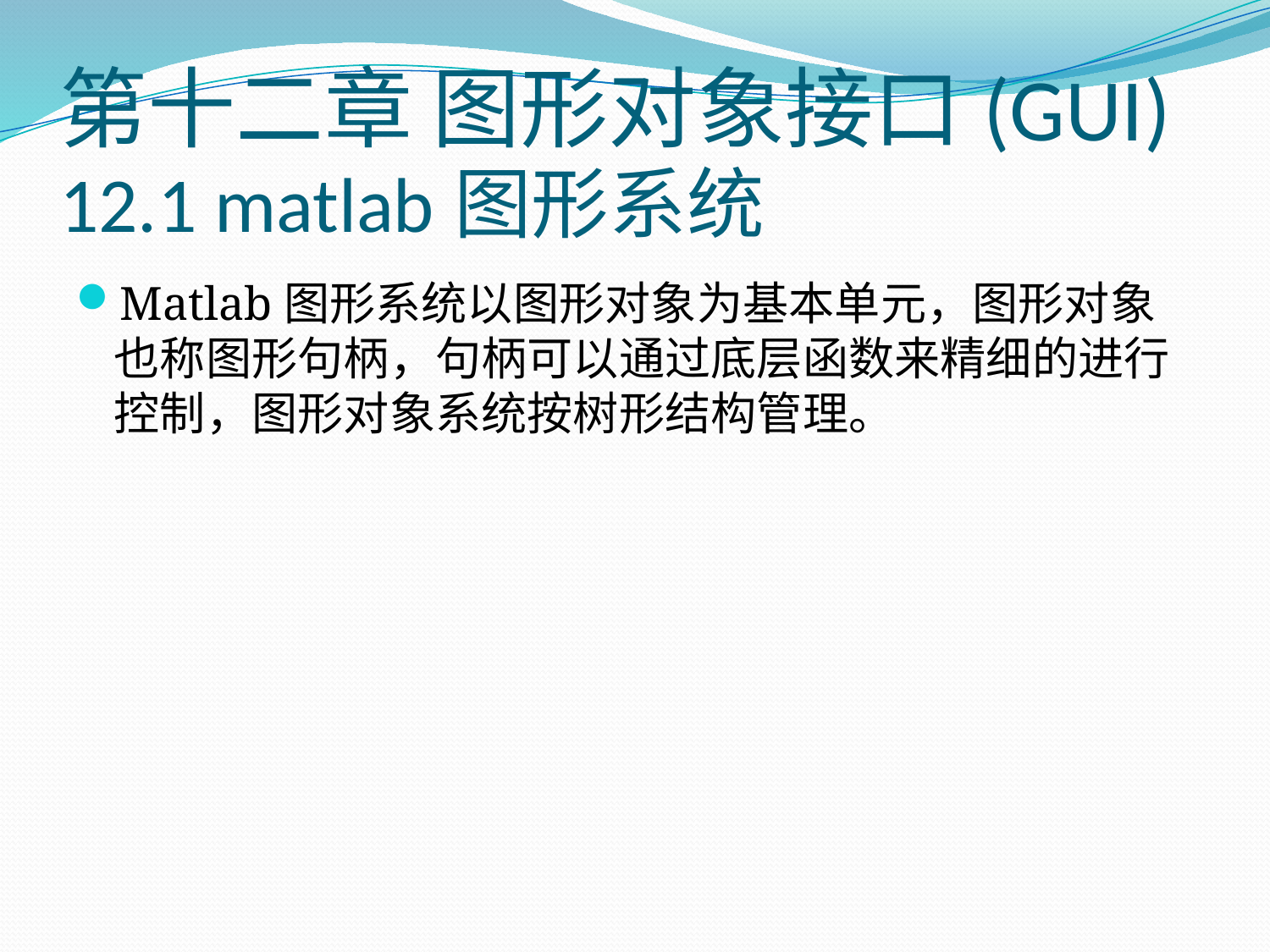

# 第十二章 图形对象接口(GUI)
12.1 matlab图形系统
Matlab图形系统以图形对象为基本单元，图形对象也称图形句柄，句柄可以通过底层函数来精细的进行控制，图形对象系统按树形结构管理。